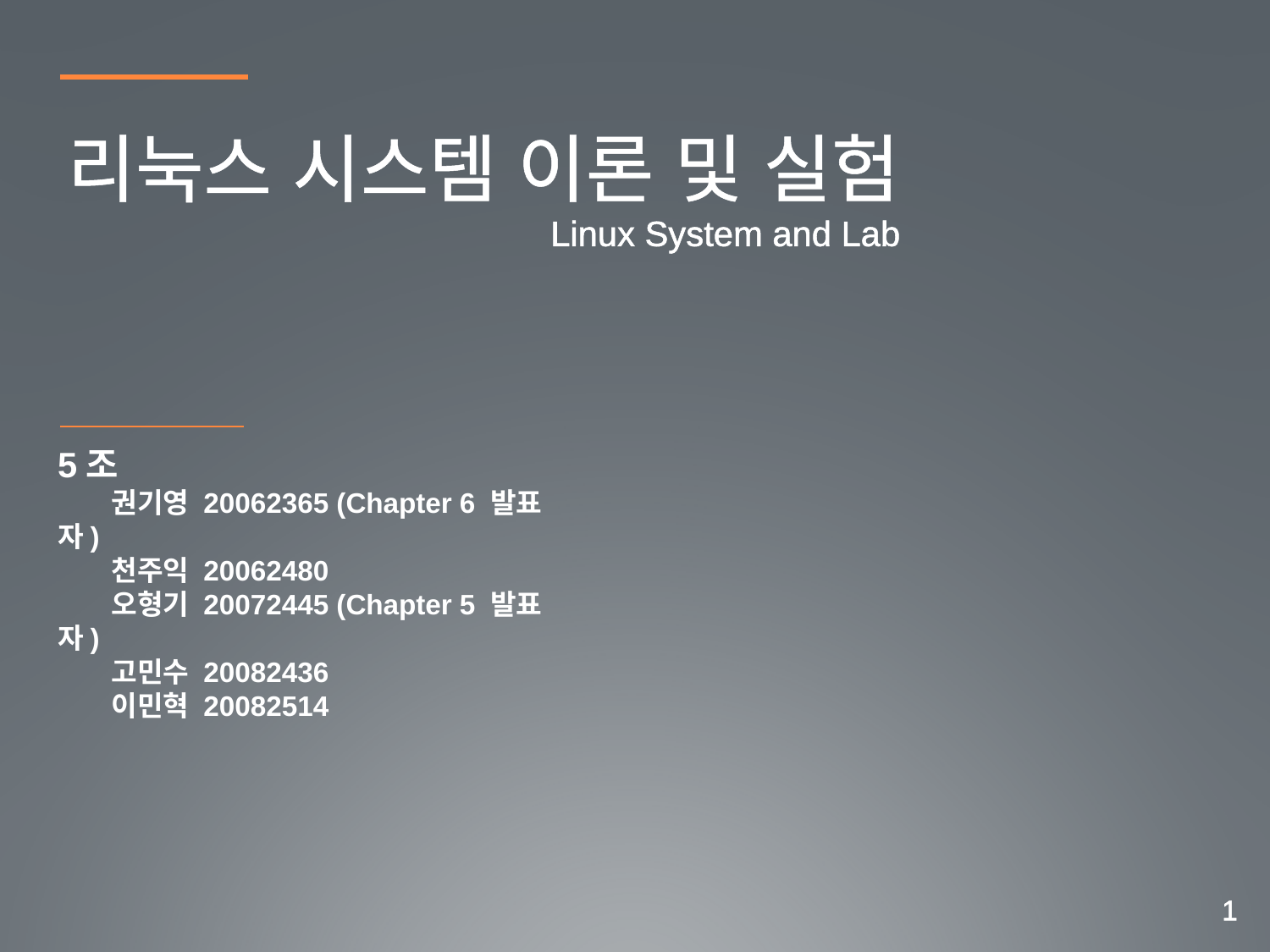

리눅스 시스템 이론 및 실험
Linux System and Lab
5조
      권기영 20062365 (Chapter 6 발표자)
      천주익 20062480
      오형기 20072445 (Chapter 5 발표자)
      고민수 20082436
      이민혁 20082514
1